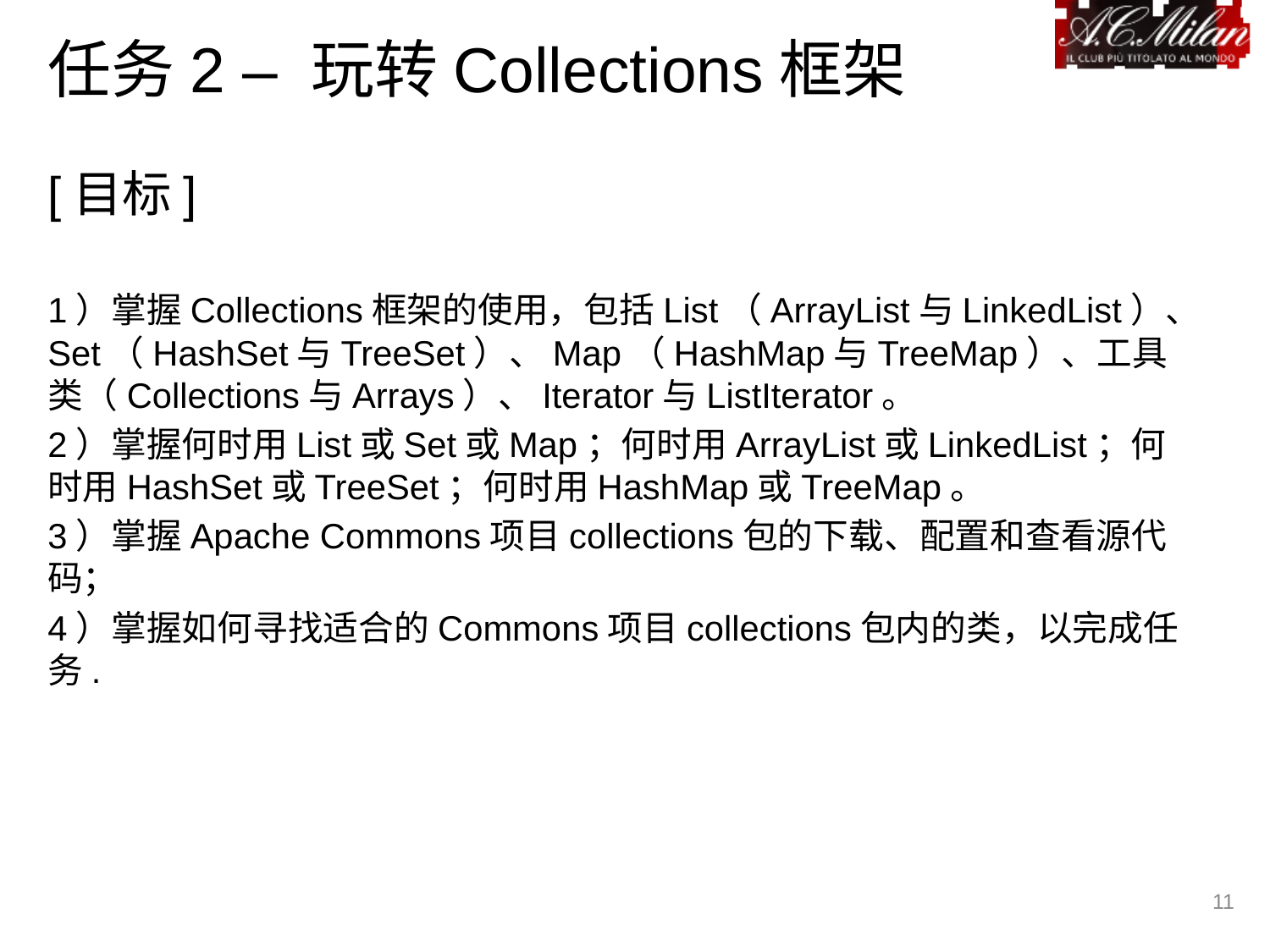

# 任务2 – 玩转Collections框架
[目标]

1）掌握Collections框架的使用，包括List（ArrayList与LinkedList）、Set（HashSet与TreeSet）、Map（HashMap与TreeMap）、工具类（Collections与Arrays）、Iterator与ListIterator。
2）掌握何时用List或Set或Map；何时用ArrayList或LinkedList；何时用HashSet或TreeSet；何时用HashMap或TreeMap。
3）掌握Apache Commons项目collections包的下载、配置和查看源代码；
4）掌握如何寻找适合的Commons项目collections包内的类，以完成任务.
11